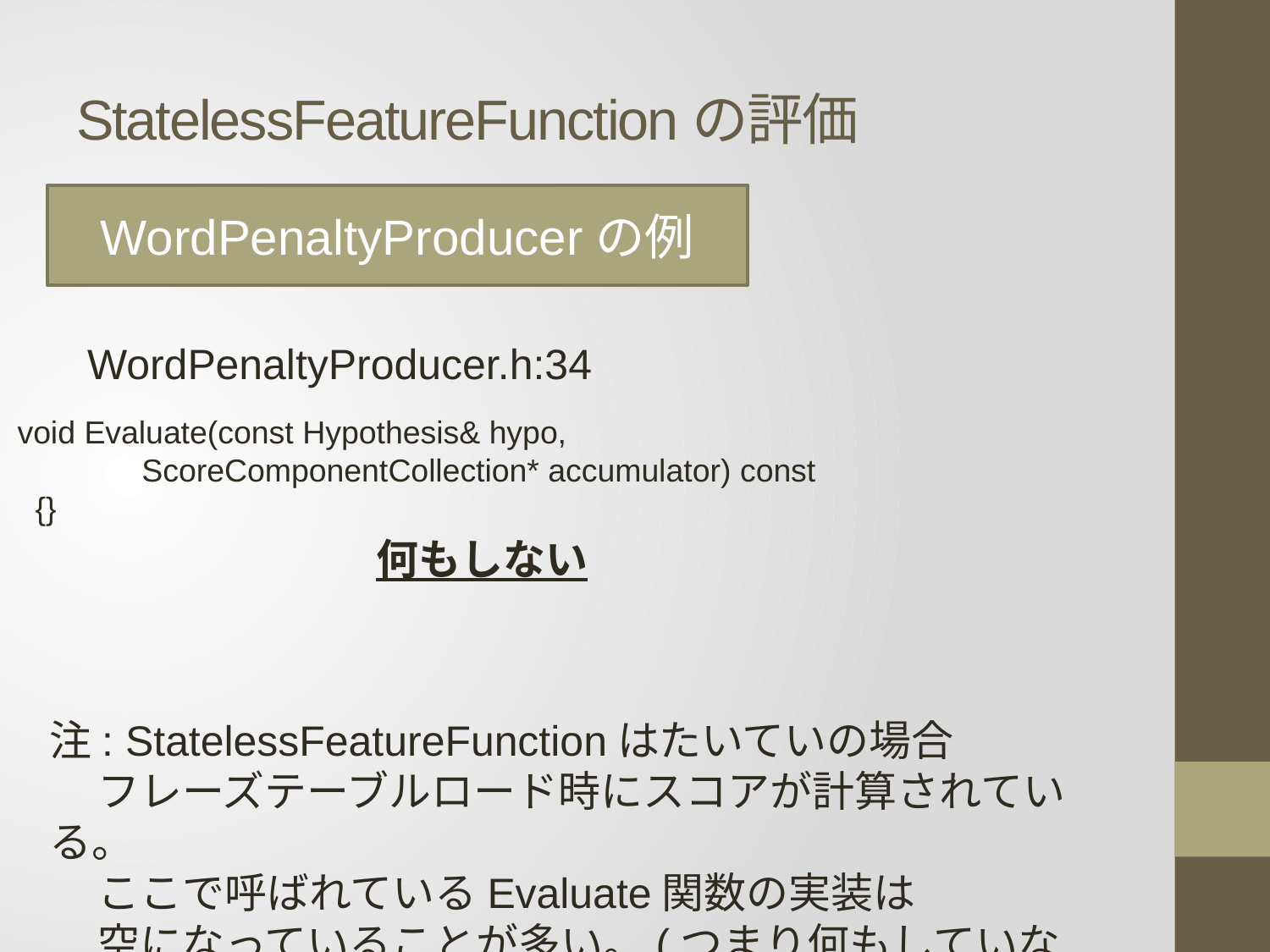

# StatelessFeatureFunctionの評価
WordPenaltyProducerの例
WordPenaltyProducer.h:34
void Evaluate(const Hypothesis& hypo,
              ScoreComponentCollection* accumulator) const
  {}
何もしない
注: StatelessFeatureFunctionはたいていの場合
    フレーズテーブルロード時にスコアが計算されている。
    ここで呼ばれているEvaluate関数の実装は
    空になっていることが多い。(つまり何もしていない)